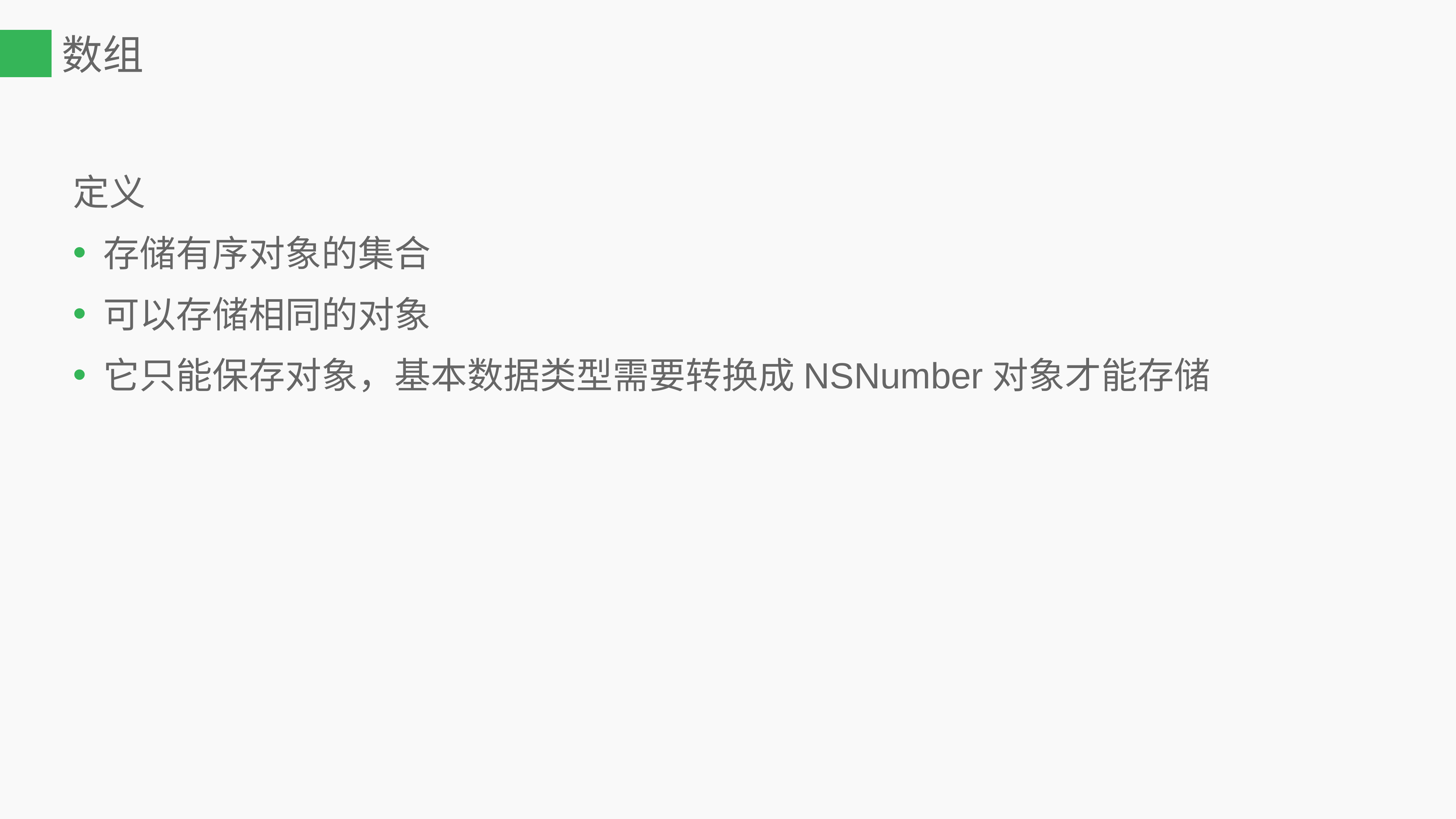

# 数组
定义
存储有序对象的集合
可以存储相同的对象
它只能保存对象，基本数据类型需要转换成NSNumber对象才能存储